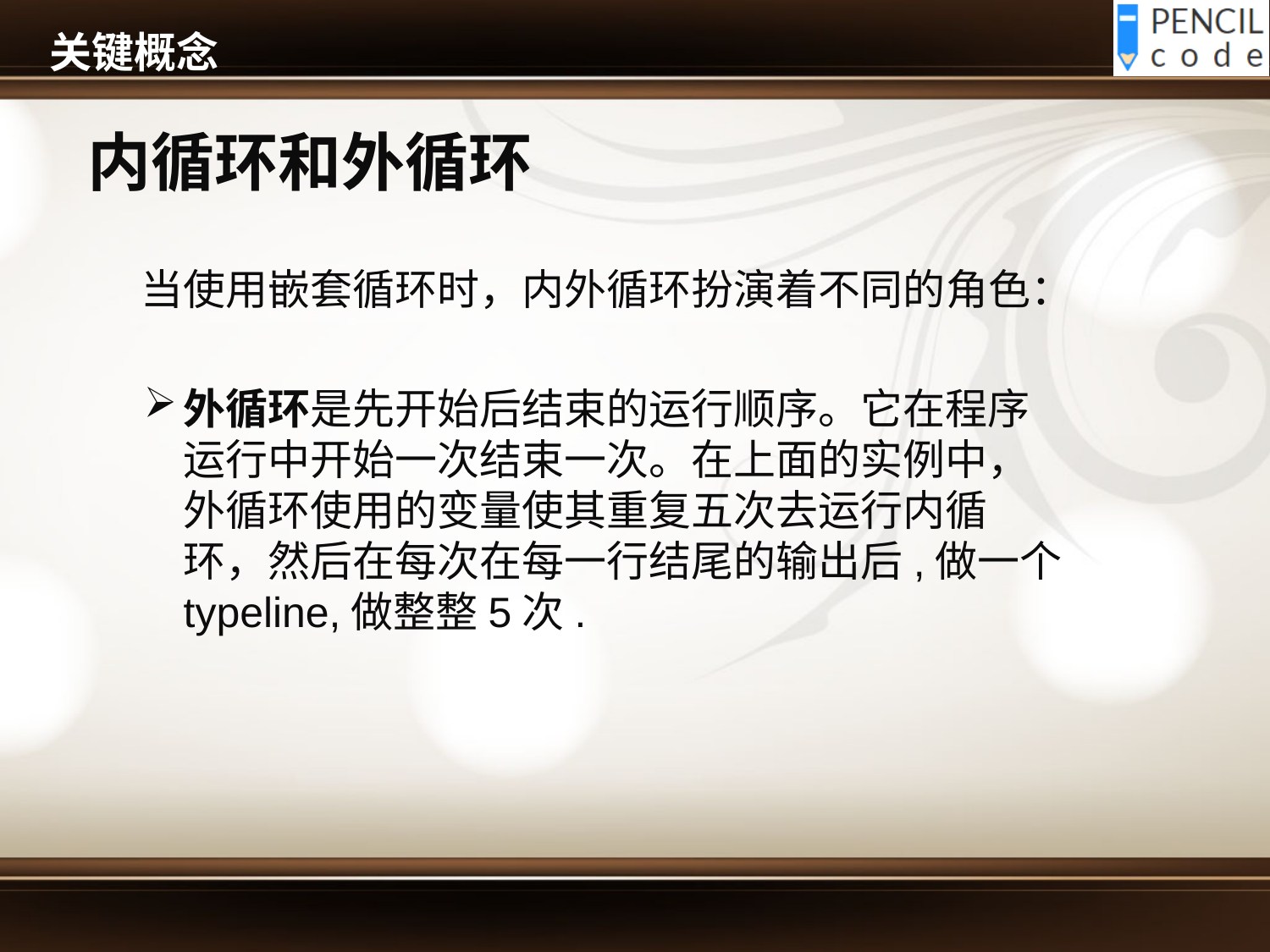

# 关键概念
内循环和外循环
当使用嵌套循环时，内外循环扮演着不同的角色：
外循环是先开始后结束的运行顺序。它在程序运行中开始一次结束一次。在上面的实例中，外循环使用的变量使其重复五次去运行内循环，然后在每次在每一行结尾的输出后,做一个typeline,做整整5次.